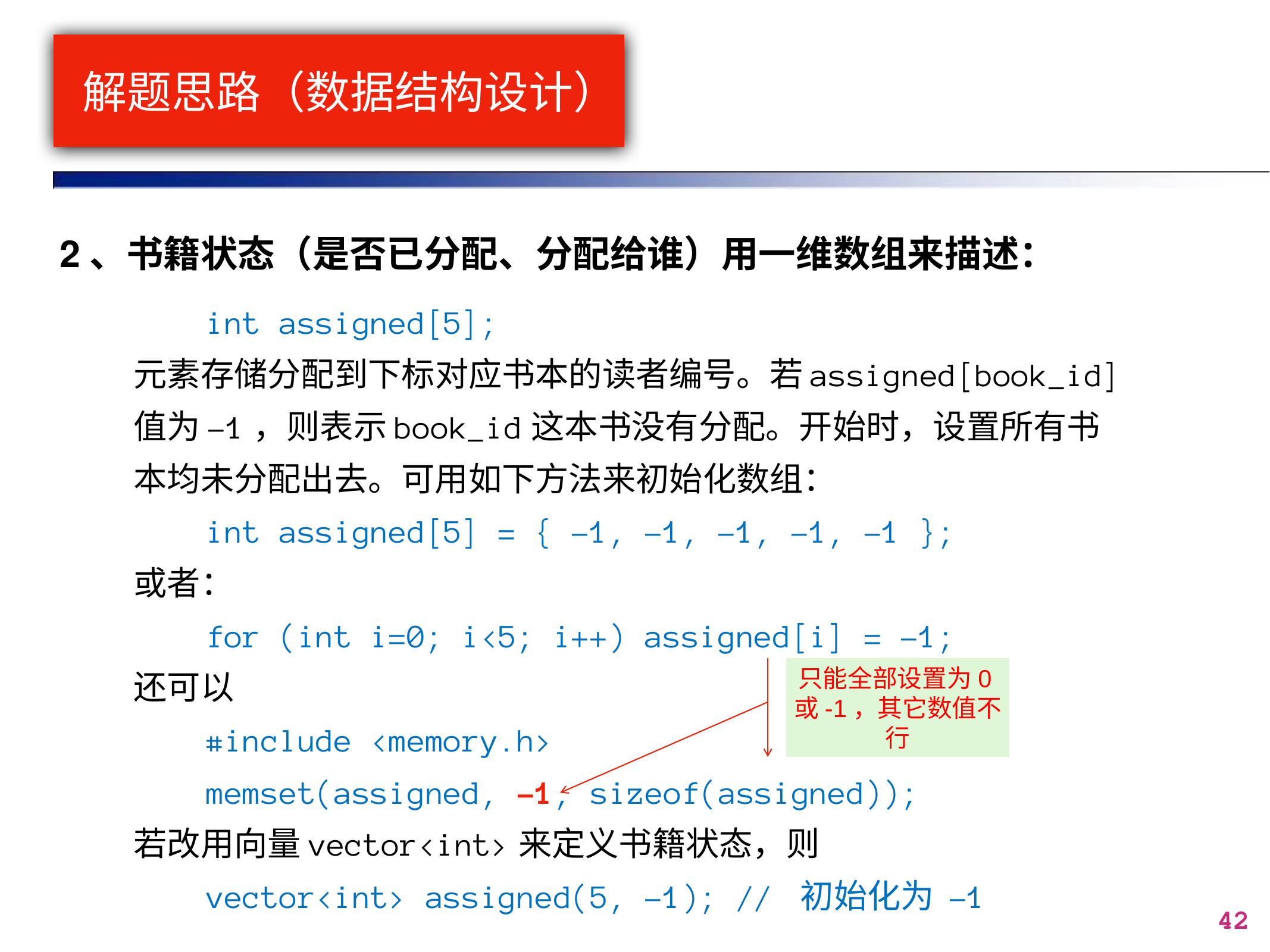

# 解题思路（数据结构设计）
2、书籍状态（是否已分配、分配给谁）用一维数组来描述：
    int assigned[5];
元素存储分配到下标对应书本的读者编号。若assigned[book_id] 值为-1，则表示book_id这本书没有分配。开始时，设置所有书本均未分配出去。可用如下方法来初始化数组：
    int assigned[5] = { -1, -1, -1, -1, -1 };
或者：
    for (int i=0; i<5; i++) assigned[i] = -1;
还可以
    #include <memory.h>
    memset(assigned, -1, sizeof(assigned));
若改用向量vector<int>来定义书籍状态，则
    vector<int> assigned(5, -1); // 初始化为 -1
只能全部设置为0或-1，其它数值不行
42